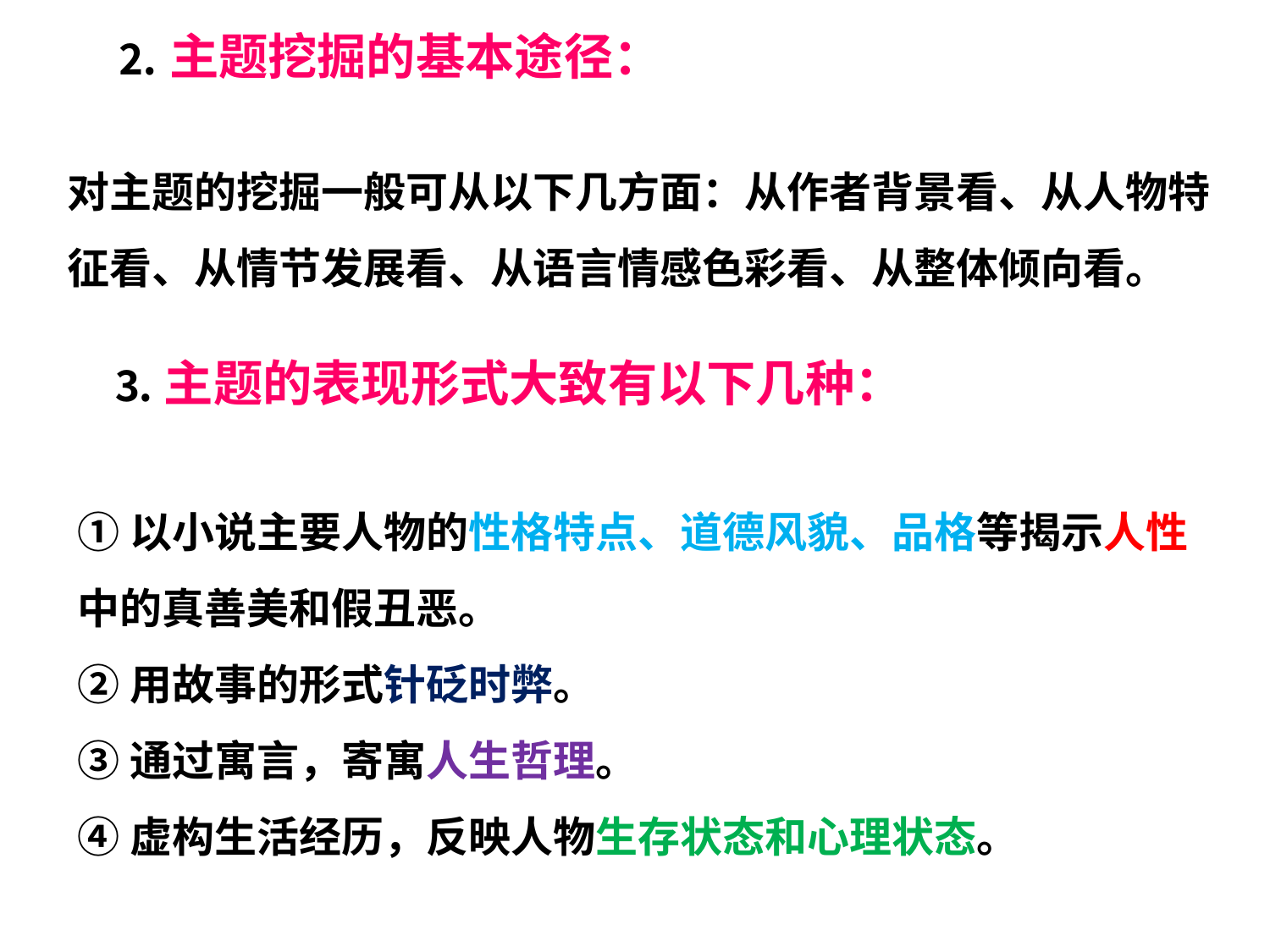

⒉主题挖掘的基本途径：
对主题的挖掘一般可从以下几方面：从作者背景看、从人物特征看、从情节发展看、从语言情感色彩看、从整体倾向看。
⒊主题的表现形式大致有以下几种：
①以小说主要人物的性格特点、道德风貌、品格等揭示人性中的真善美和假丑恶。
②用故事的形式针砭时弊。
③通过寓言，寄寓人生哲理。
④虚构生活经历，反映人物生存状态和心理状态。